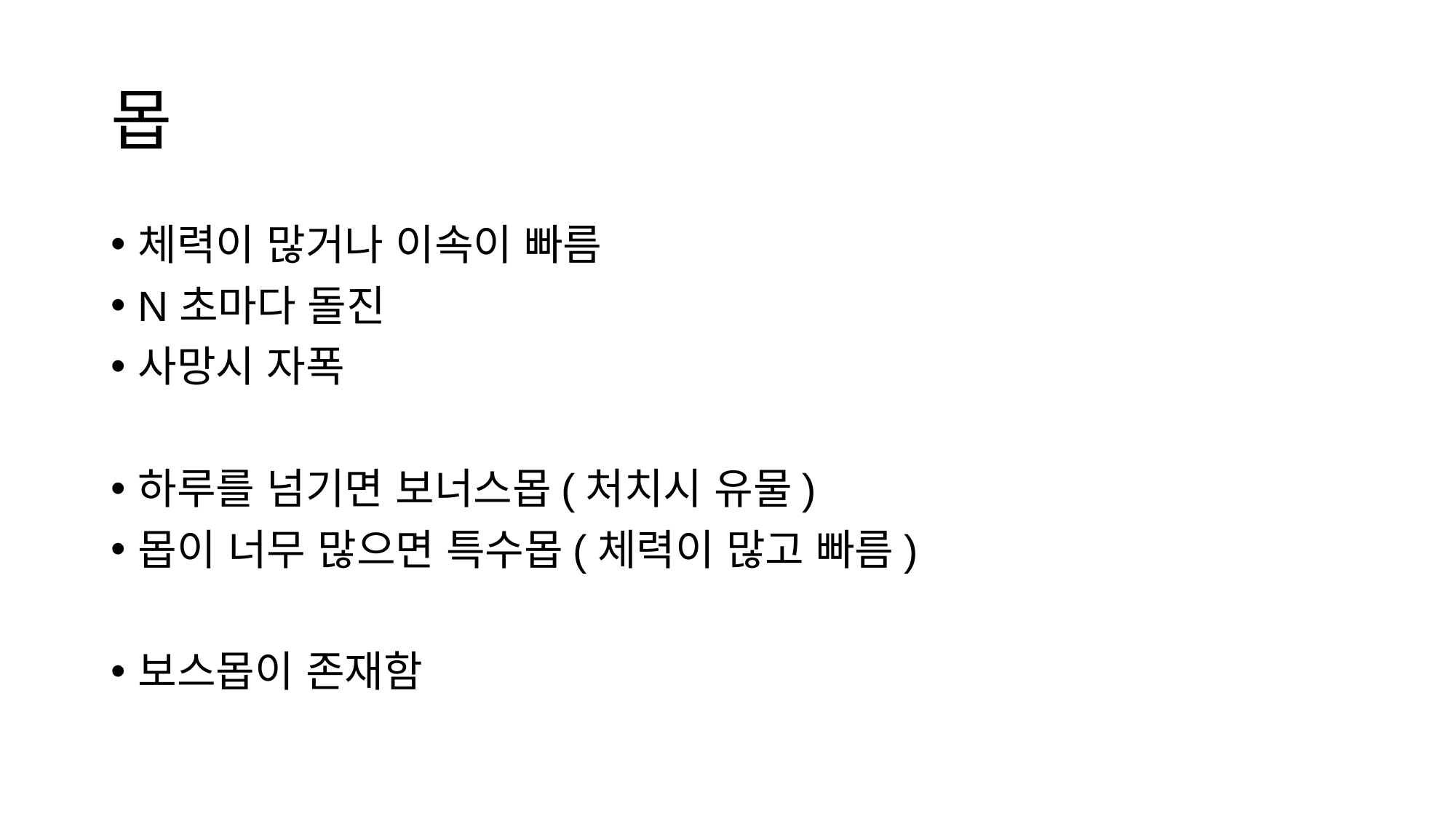

# 몹
체력이 많거나 이속이 빠름
N초마다 돌진
사망시 자폭

하루를 넘기면 보너스몹(처치시 유물)
몹이 너무 많으면 특수몹(체력이 많고 빠름)

보스몹이 존재함